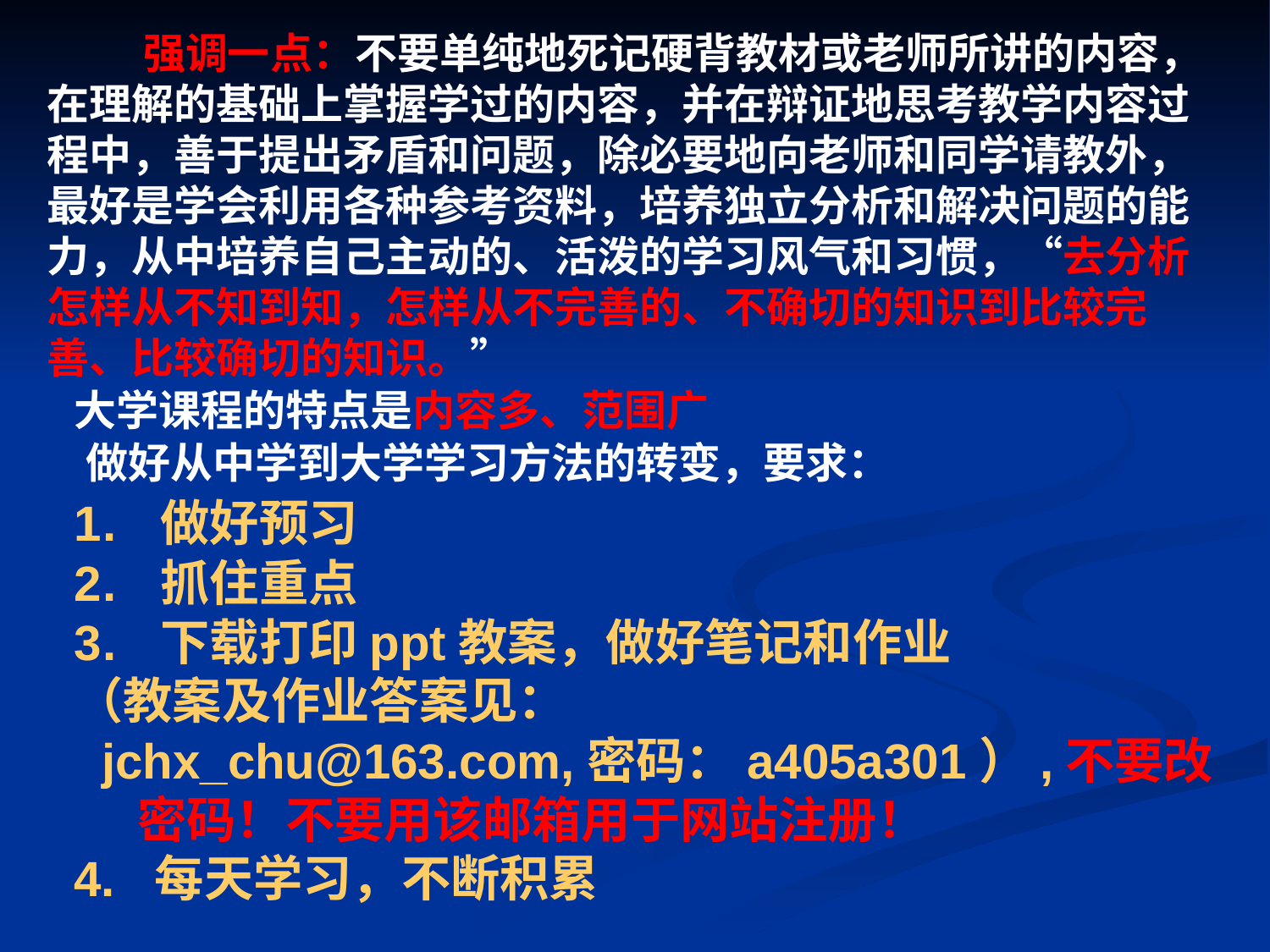

强调一点：不要单纯地死记硬背教材或老师所讲的内容，在理解的基础上掌握学过的内容，并在辩证地思考教学内容过程中，善于提出矛盾和问题，除必要地向老师和同学请教外，最好是学会利用各种参考资料，培养独立分析和解决问题的能力，从中培养自己主动的、活泼的学习风气和习惯，“去分析怎样从不知到知，怎样从不完善的、不确切的知识到比较完善、比较确切的知识。”

大学课程的特点是内容多、范围广
   做好从中学到大学学习方法的转变，要求：

 做好预习
 抓住重点
 下载打印ppt教案，做好笔记和作业
（教案及作业答案见：
  jchx_chu@163.com,密码：a405a301）,不要改密码！不要用该邮箱用于网站注册！
4.  每天学习，不断积累